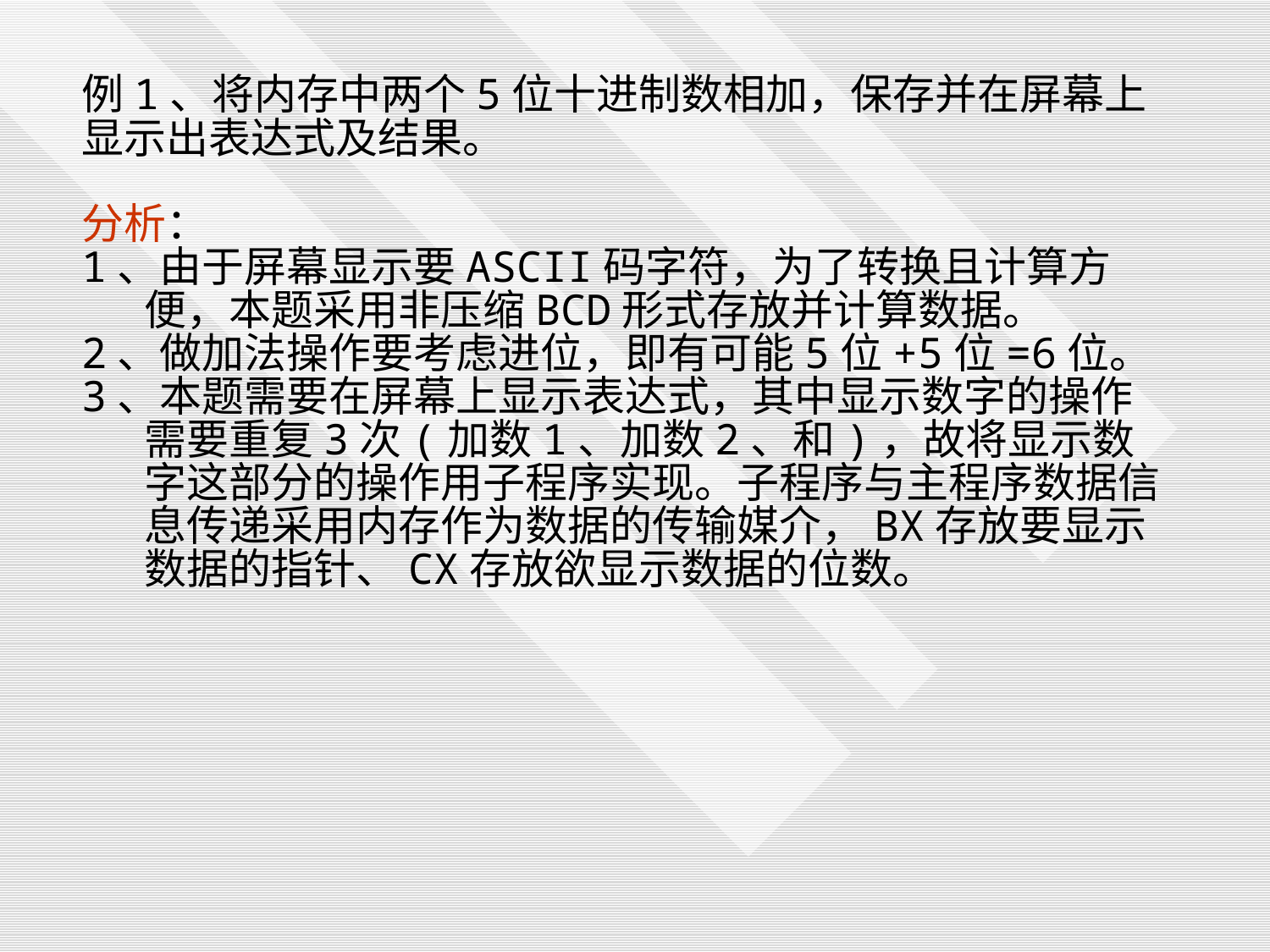

例1、将内存中两个5位十进制数相加，保存并在屏幕上显示出表达式及结果。

分析：
1、由于屏幕显示要ASCII码字符，为了转换且计算方便，本题采用非压缩BCD形式存放并计算数据。
2、做加法操作要考虑进位，即有可能5位+5位=6位。
3、本题需要在屏幕上显示表达式，其中显示数字的操作需要重复3次(加数1、加数2、和)，故将显示数字这部分的操作用子程序实现。子程序与主程序数据信息传递采用内存作为数据的传输媒介，BX存放要显示数据的指针、CX存放欲显示数据的位数。